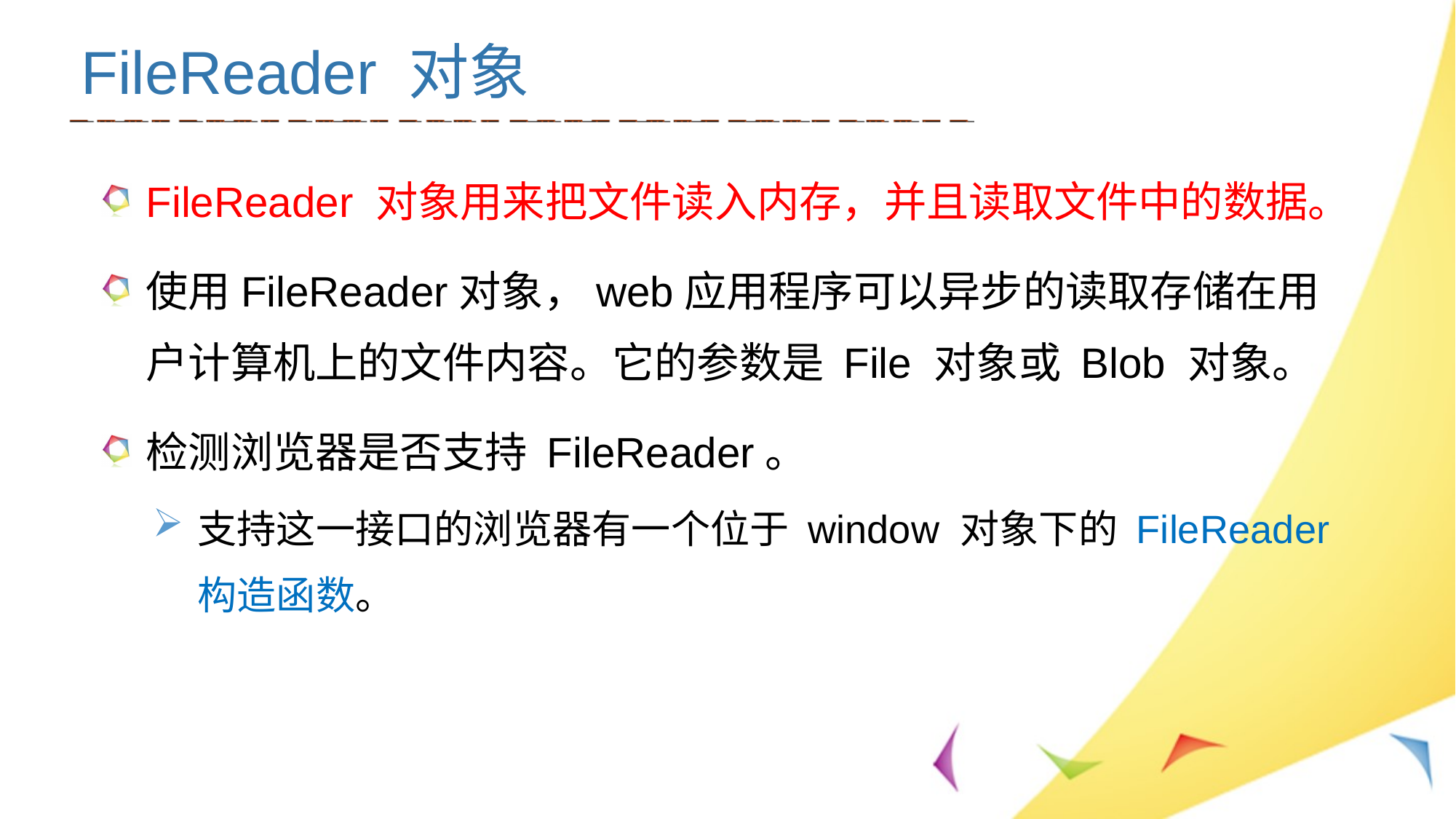

FileReader 对象
FileReader 对象用来把文件读入内存，并且读取文件中的数据。
使用FileReader对象，web应用程序可以异步的读取存储在用户计算机上的文件内容。它的参数是 File 对象或 Blob 对象。
检测浏览器是否支持 FileReader。
支持这一接口的浏览器有一个位于 window 对象下的 FileReader 构造函数。